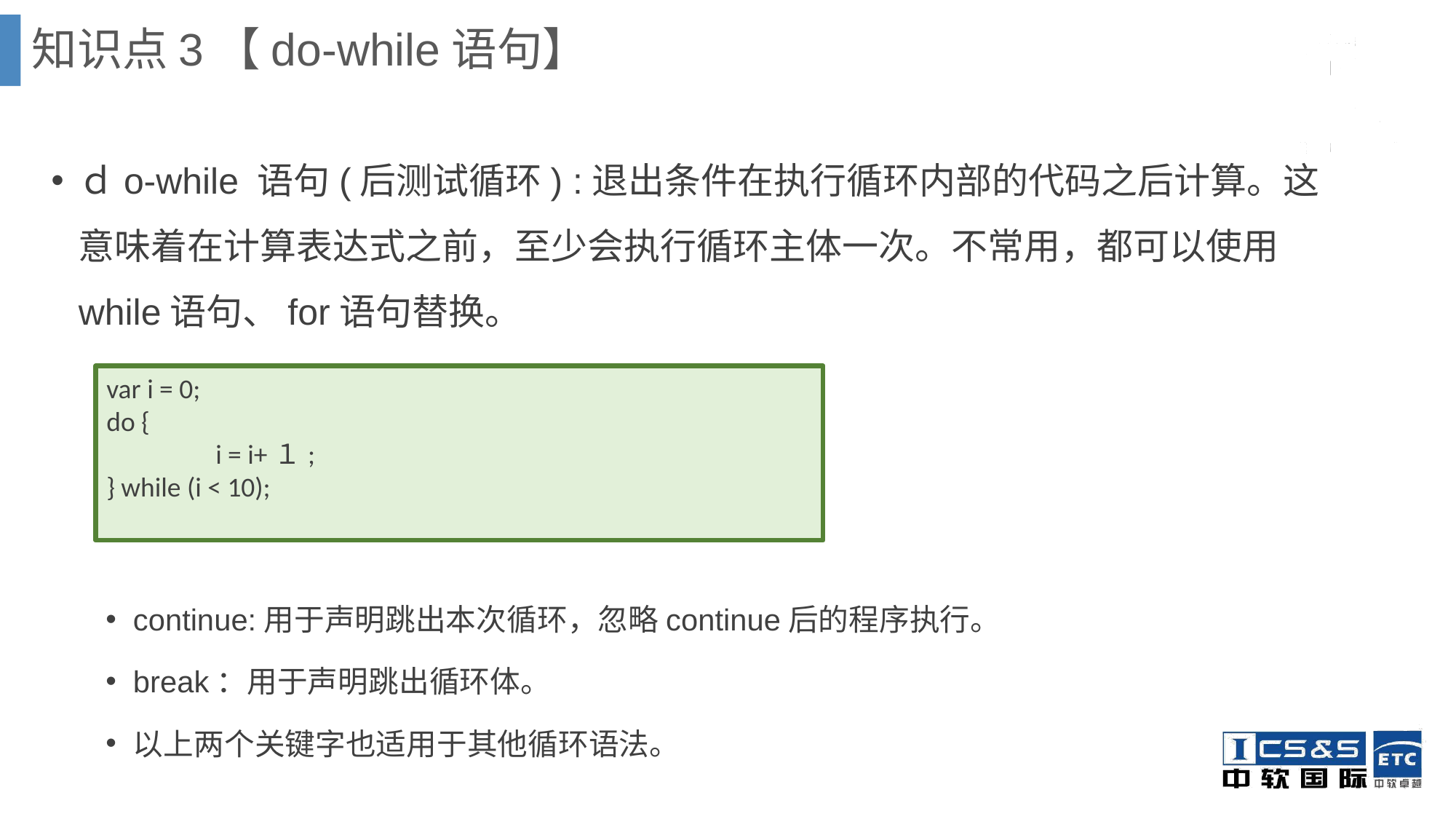

知识点3【do-while语句】
ｄo-while 语句(后测试循环) :退出条件在执行循环内部的代码之后计算。这意味着在计算表达式之前，至少会执行循环主体一次。不常用，都可以使用while语句、for语句替换。

continue:用于声明跳出本次循环，忽略continue后的程序执行。
break：用于声明跳出循环体。
以上两个关键字也适用于其他循环语法。
var i = 0;
do {
	i = i+１;
} while (i < 10);